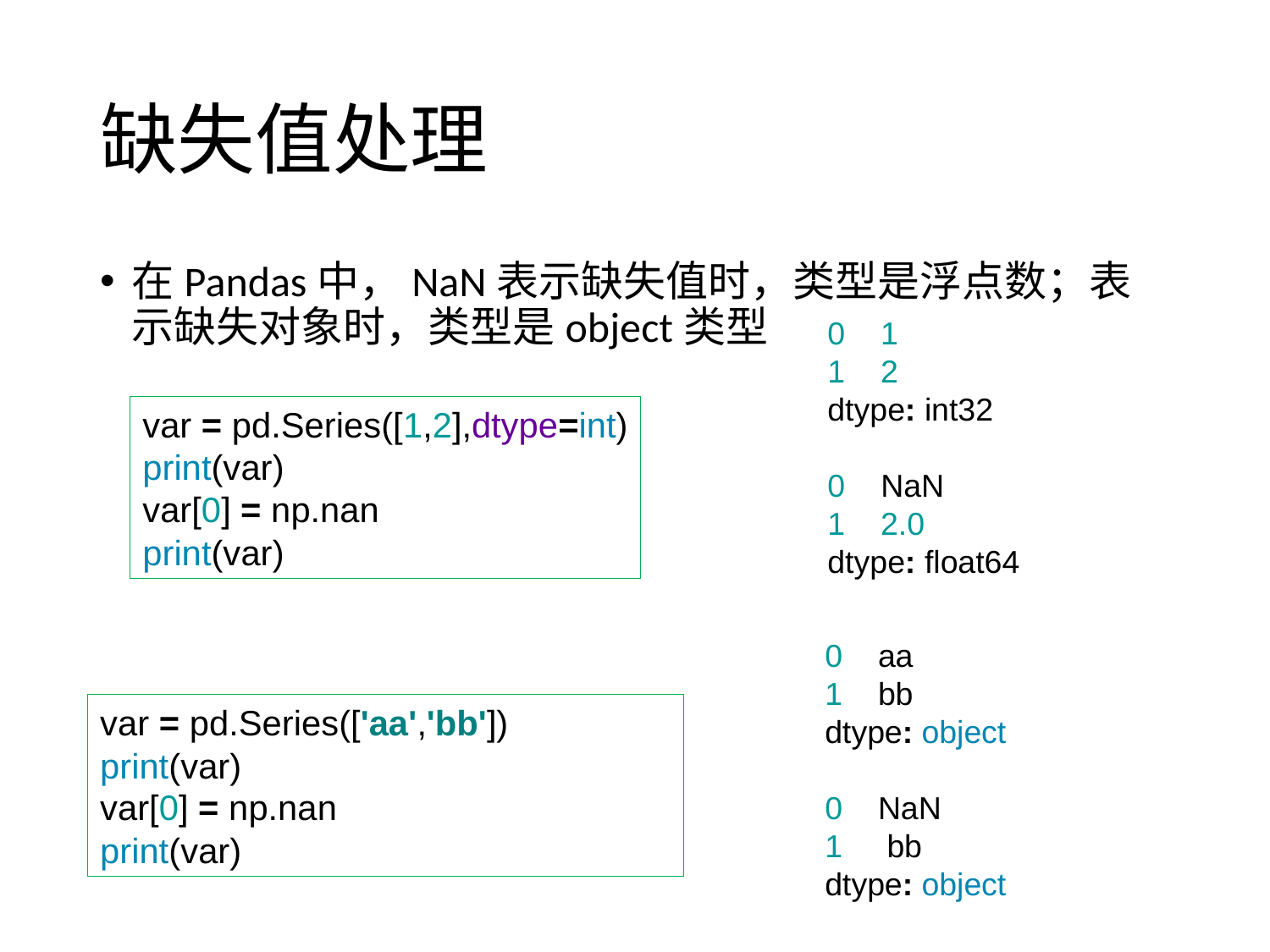

# 缺失值处理
在Pandas中，NaN表示缺失值时，类型是浮点数；表示缺失对象时，类型是object类型
0    1
1    2
dtype: int32
0    NaN
1    2.0
dtype: float64
var = pd.Series([1,2],dtype=int)
print(var)
var[0] = np.nan
print(var)
0    aa
1    bb
dtype: object
0    NaN
1     bb
dtype: object
var = pd.Series(['aa','bb'])
print(var)
var[0] = np.nan
print(var)
43